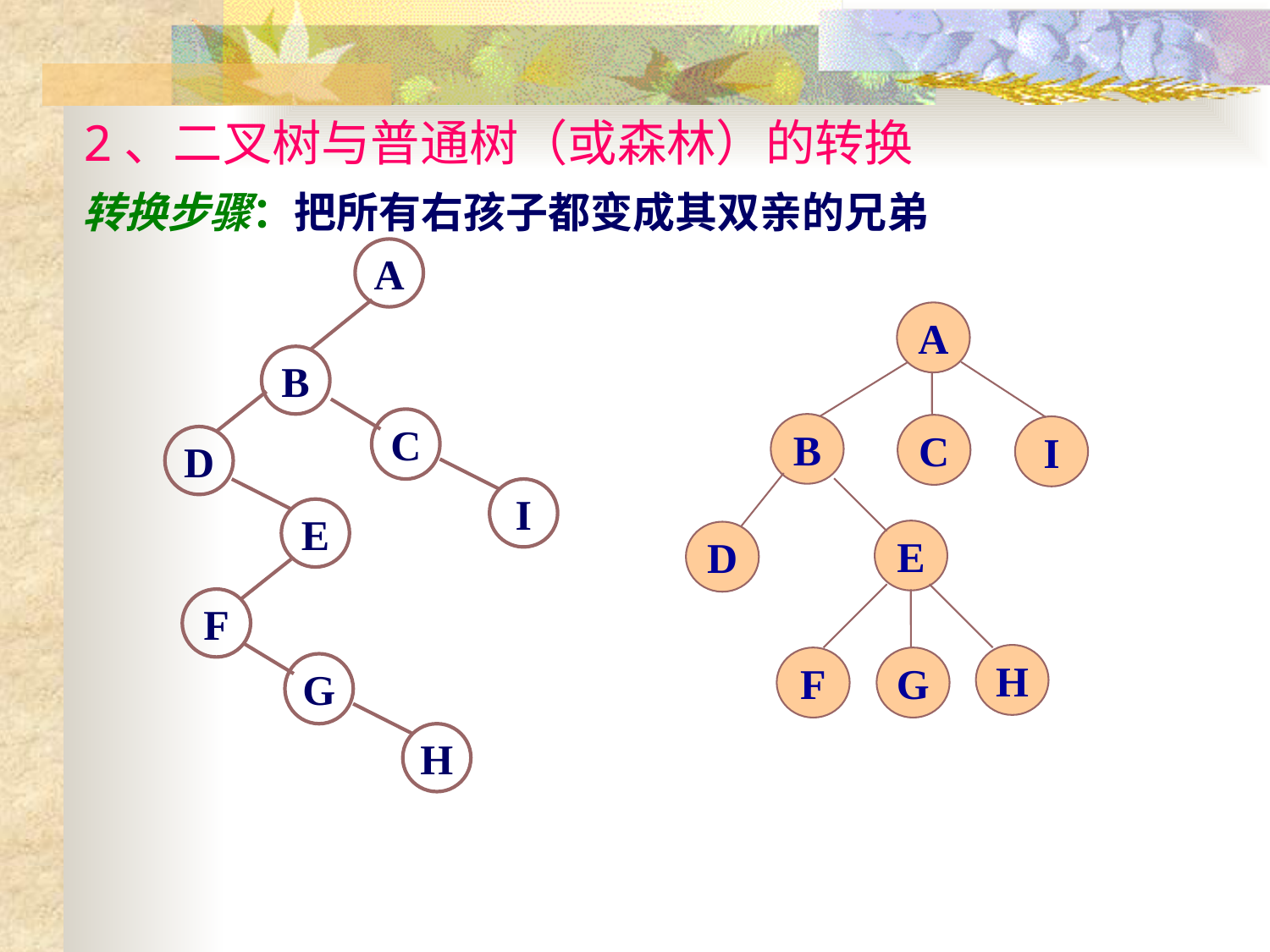

2、二叉树与普通树（或森林）的转换
转换步骤：把所有右孩子都变成其双亲的兄弟
A

B

D

C

I

E

F

G

H
A

B

I

C

D

E

F

H

G